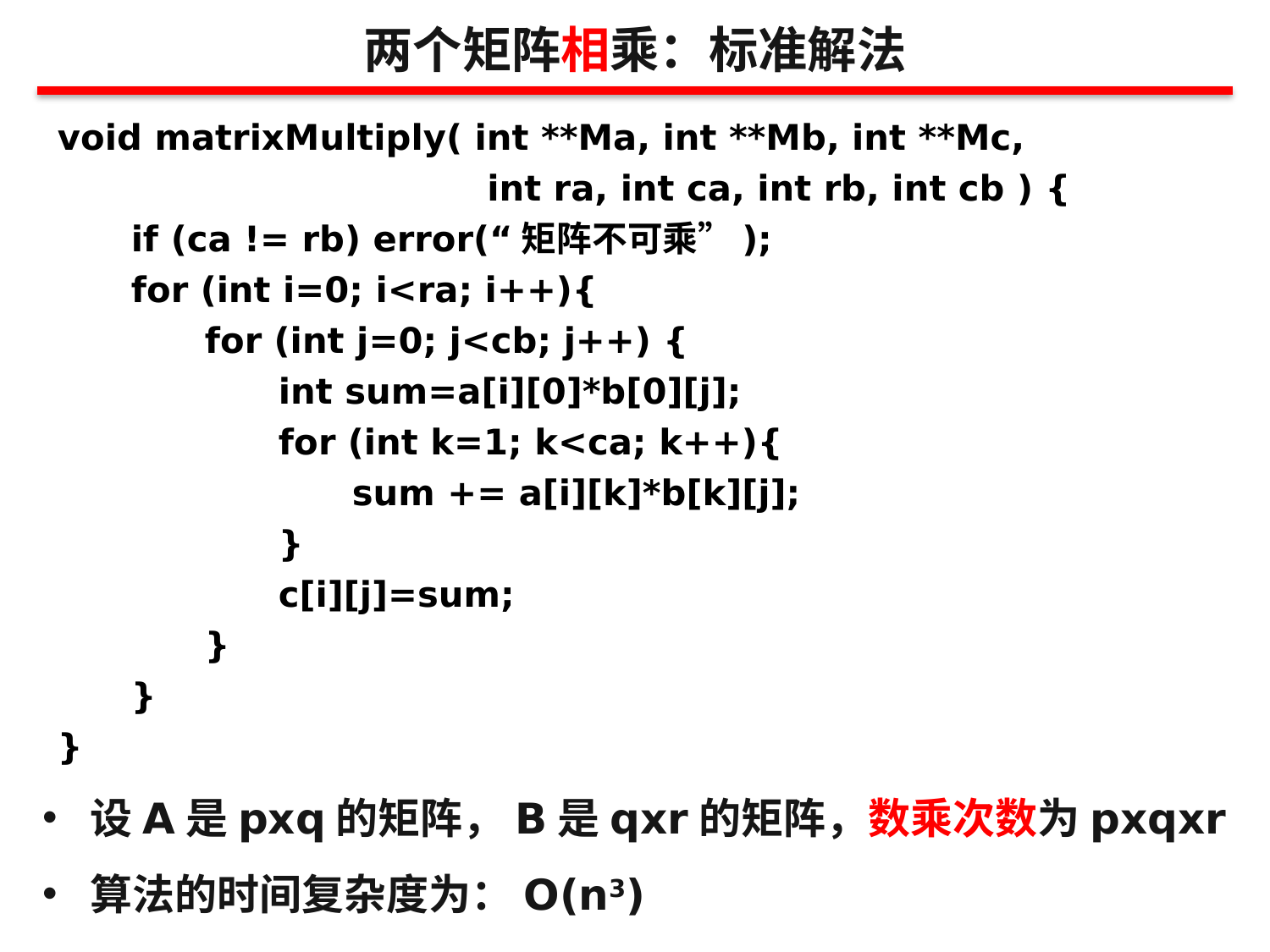

两个矩阵相乘：标准解法
void matrixMultiply( int **Ma, int **Mb, int **Mc,
                                   int ra, int ca, int rb, int cb ) {
      if (ca != rb) error(“矩阵不可乘”);
      for (int i=0; i<ra; i++){
            for (int j=0; j<cb; j++) {
                  int sum=a[i][0]*b[0][j];
                  for (int k=1; k<ca; k++){
                        sum += a[i][k]*b[k][j];
                  }
                  c[i][j]=sum;
            }
      }
}
设A是pⅹq的矩阵，B是qⅹr的矩阵，数乘次数为pⅹqⅹr
算法的时间复杂度为：O(n3)